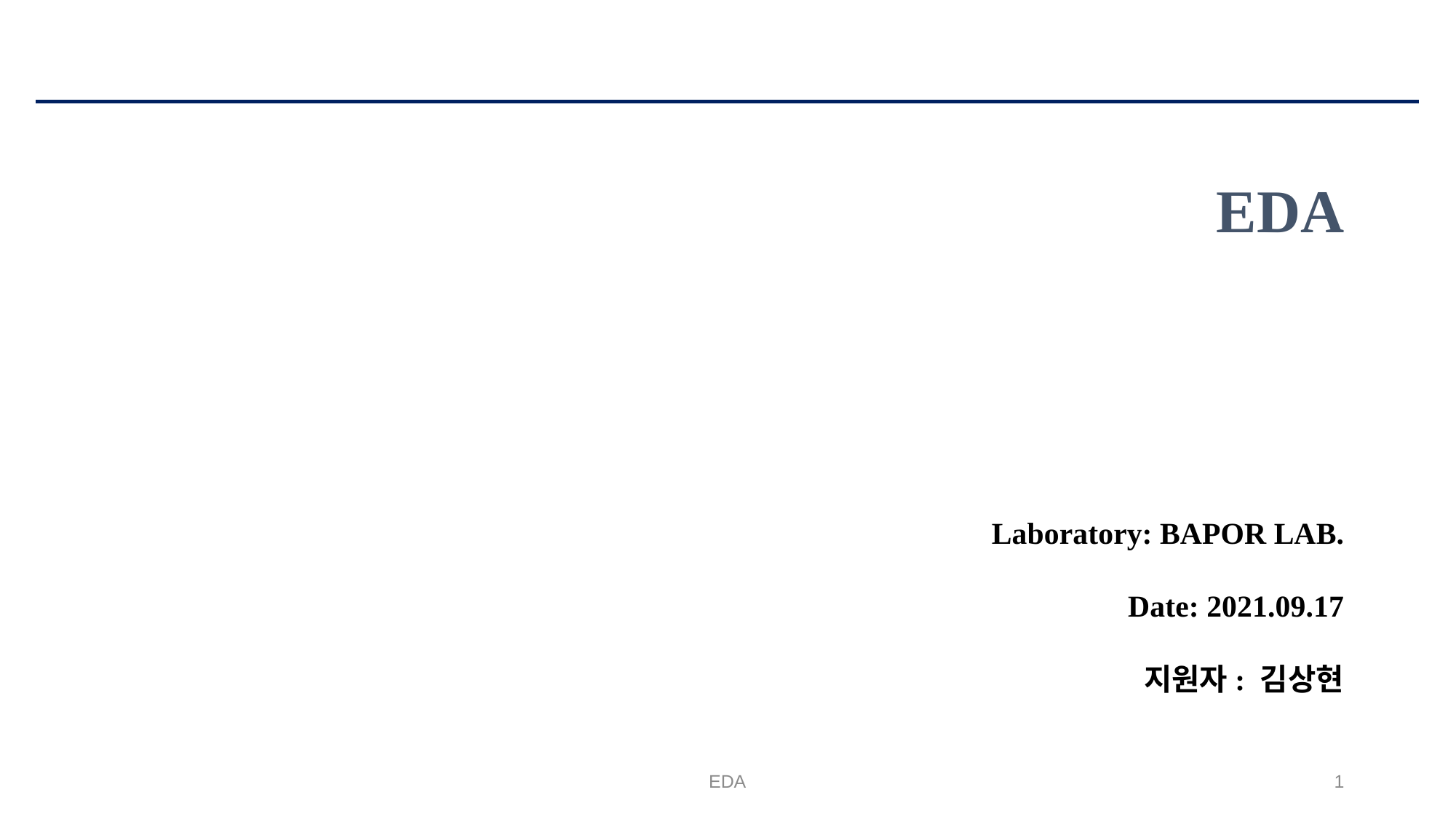

# EDA Laboratory: BAPOR LAB. Date: 2021.09.17 지원자: 김상현
EDA
1